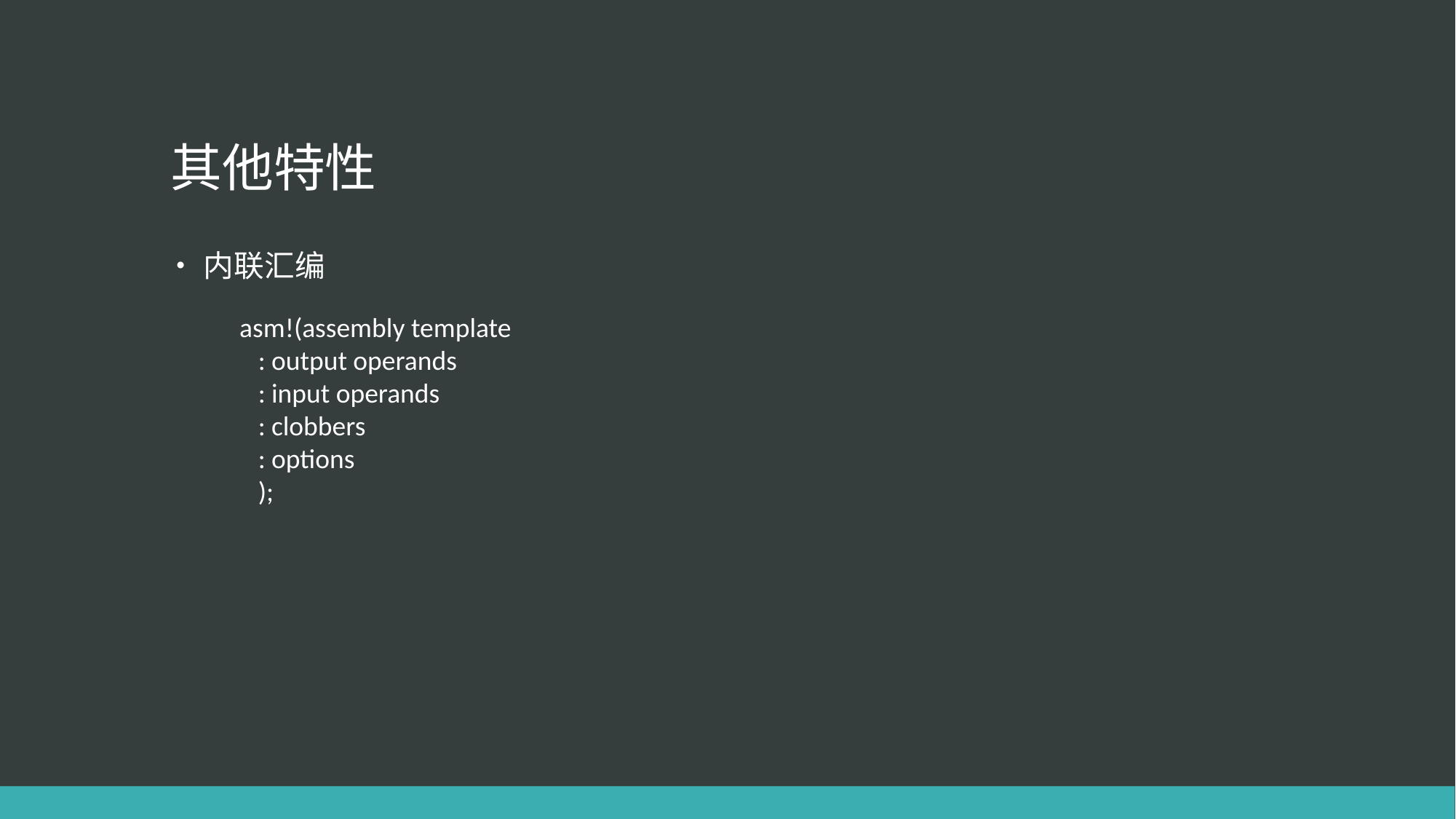

# 其他特性
内联汇编

asm!(assembly template
   : output operands
   : input operands
   : clobbers
   : options
   );